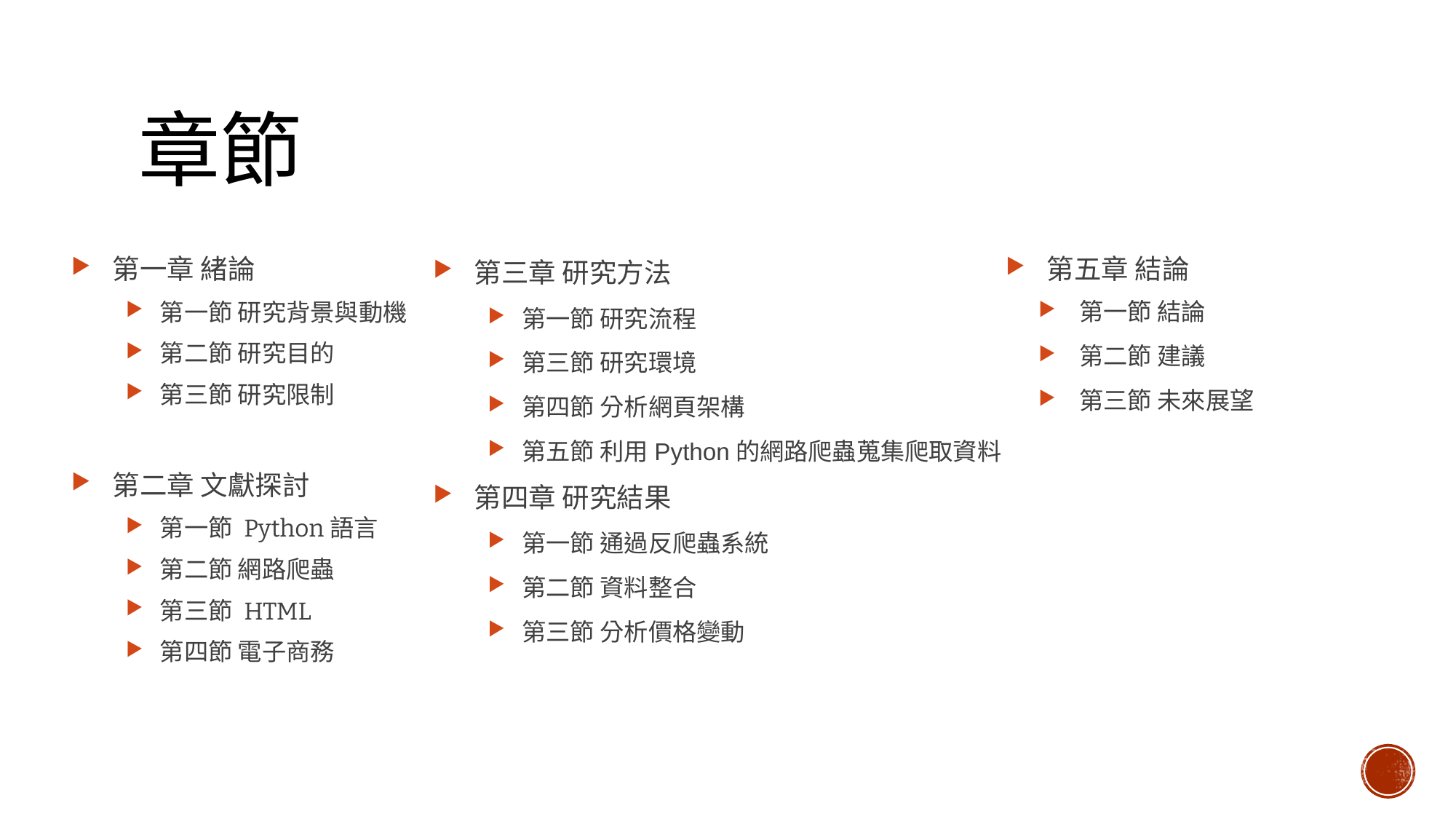

# 章節
第一章 緒論
第一節 研究背景與動機
第二節 研究目的
第三節 研究限制

第二章 文獻探討
第一節 Python語言
第二節 網路爬蟲
第三節 HTML
第四節 電子商務

第三章 研究方法
第一節 研究流程
第三節 研究環境
第四節 分析網頁架構
第五節 利用Python的網路爬蟲蒐集爬取資料
第四章 研究結果
第一節 通過反爬蟲系統
第二節 資料整合
第三節 分析價格變動

第五章 結論
第一節 結論
第二節 建議
第三節 未來展望